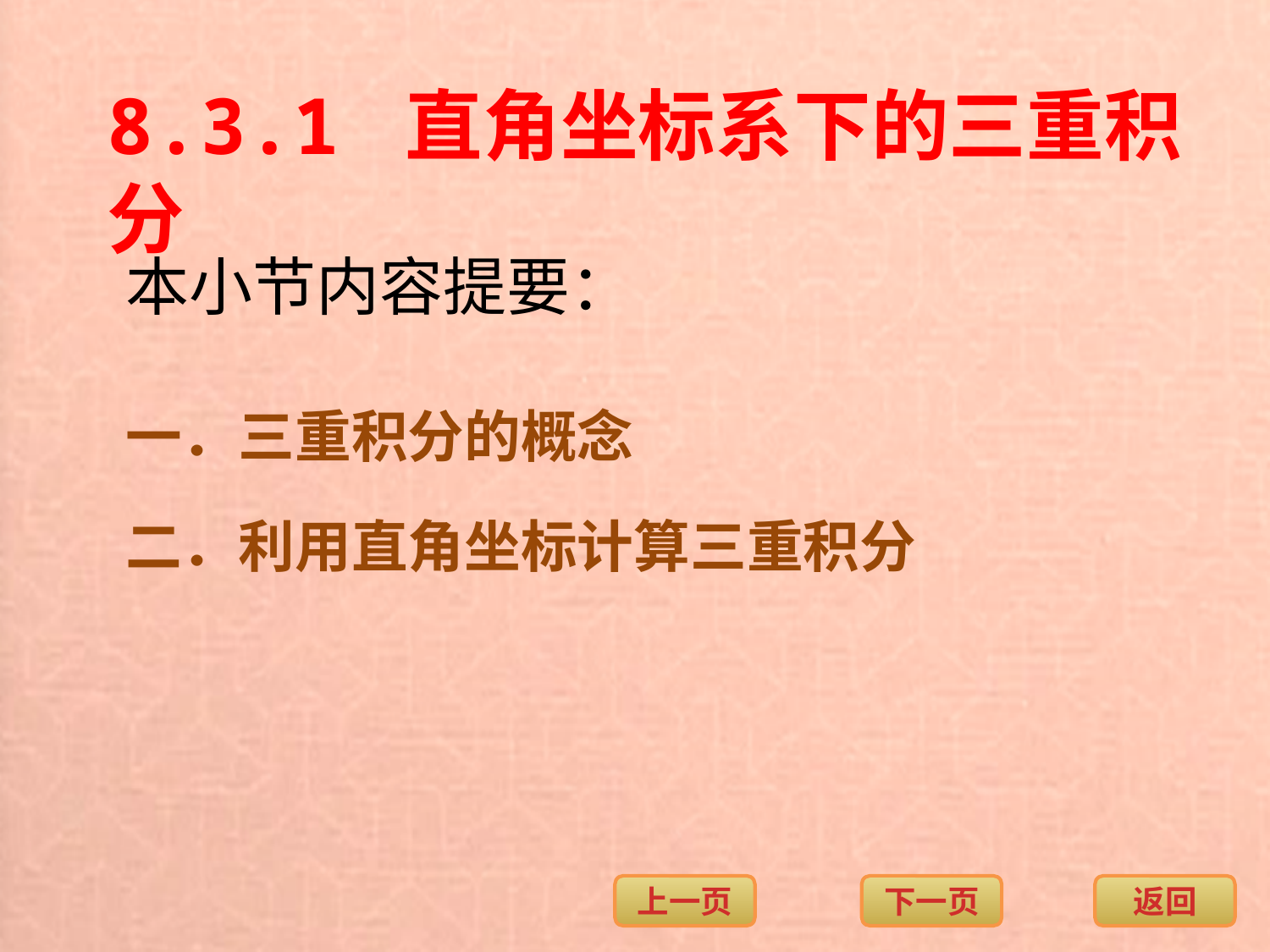

8.3.1 直角坐标系下的三重积分
本小节内容提要：
一．三重积分的概念
二．利用直角坐标计算三重积分